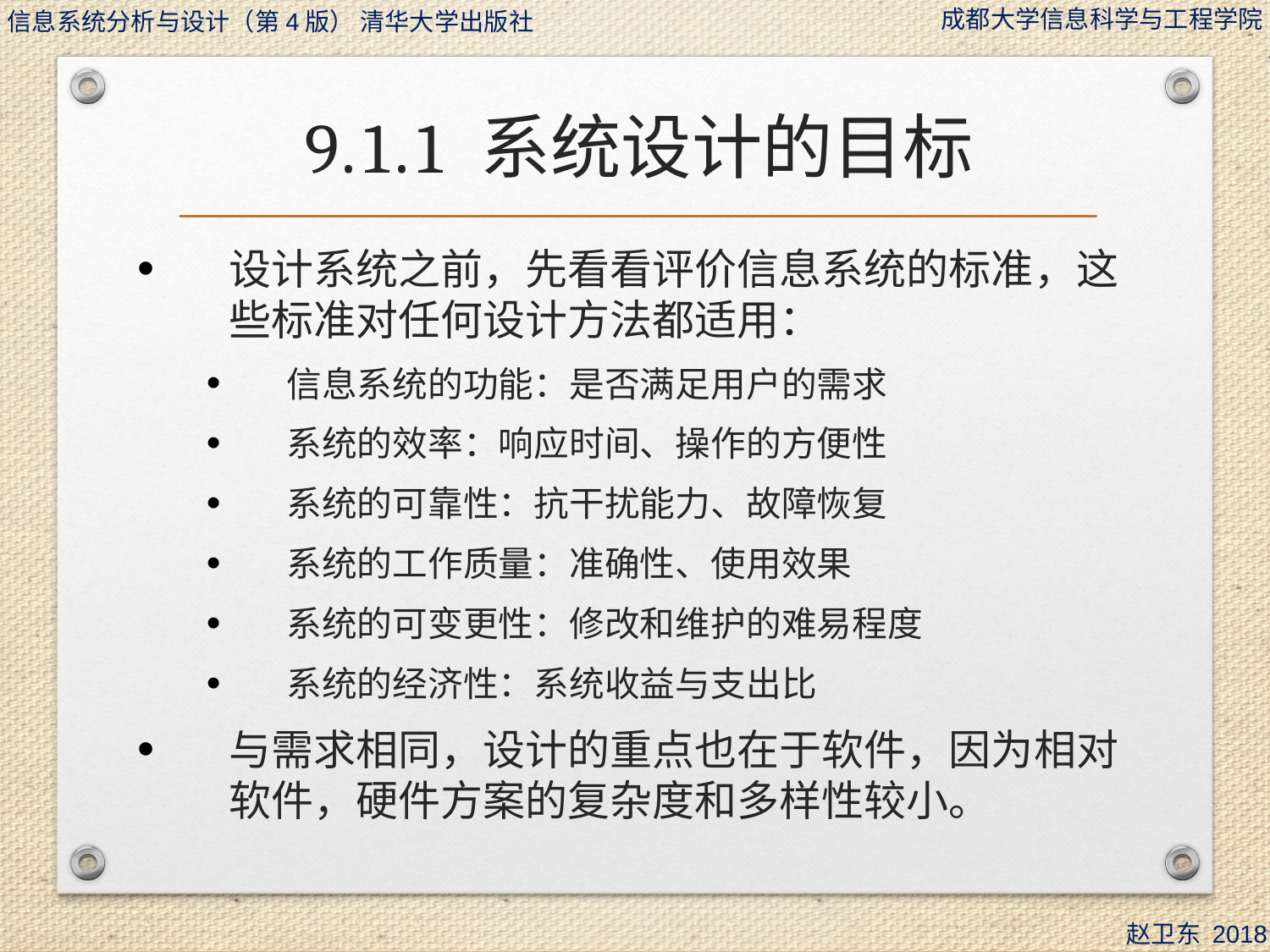

# 9.1.1 系统设计的目标
设计系统之前，先看看评价信息系统的标准，这些标准对任何设计方法都适用：
信息系统的功能：是否满足用户的需求
系统的效率：响应时间、操作的方便性
系统的可靠性：抗干扰能力、故障恢复
系统的工作质量：准确性、使用效果
系统的可变更性：修改和维护的难易程度
系统的经济性：系统收益与支出比
与需求相同，设计的重点也在于软件，因为相对软件，硬件方案的复杂度和多样性较小。